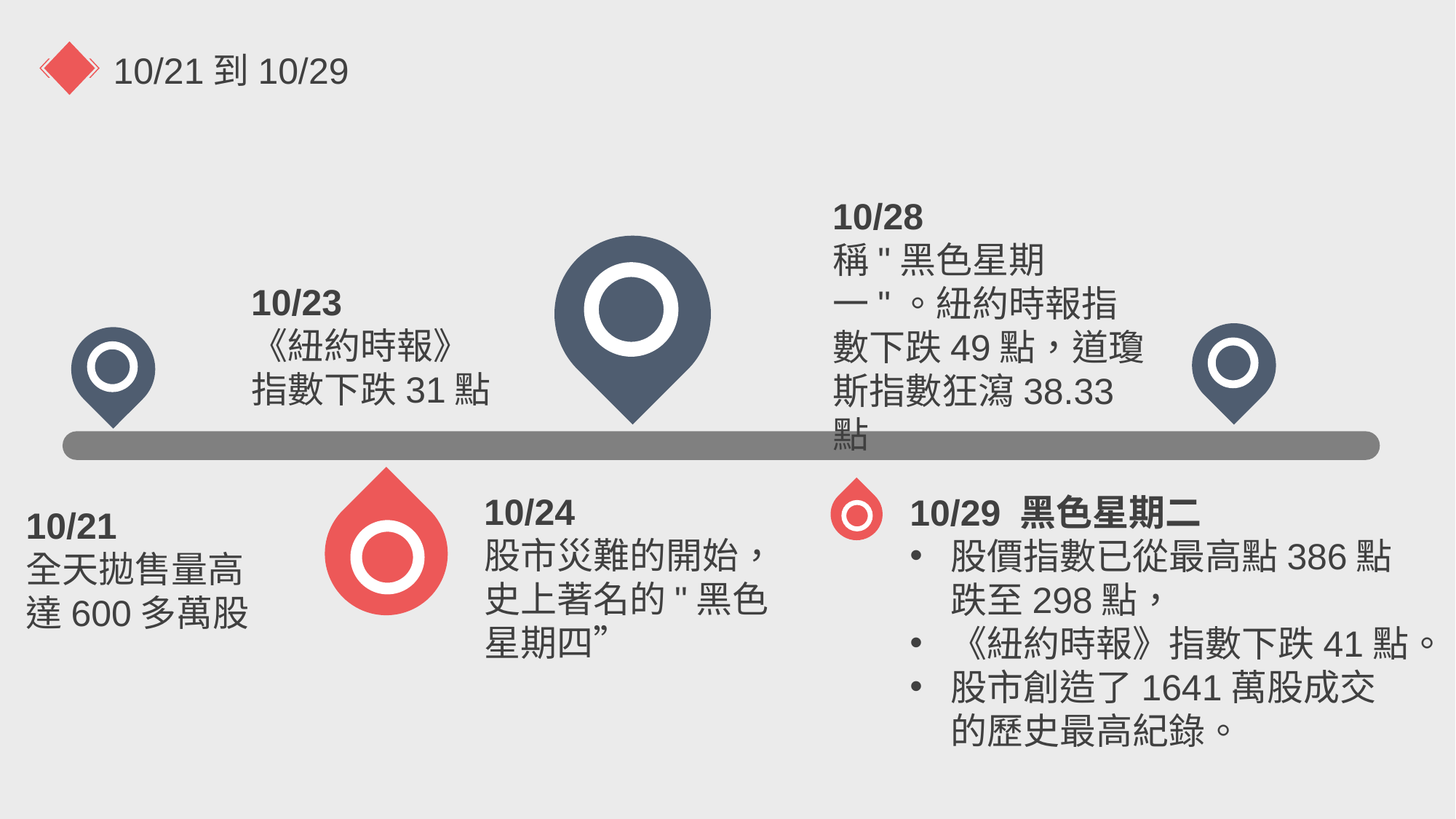

10/21到10/29
10/28
稱"黑色星期一"。紐約時報指數下跌49點，道瓊斯指數狂瀉38.33點

10/23
《紐約時報》指數下跌31點

10/24
股市災難的開始，史上著名的"黑色星期四”
10/29 黑色星期二
股價指數已從最高點386點跌至298點，
《紐約時報》指數下跌41點。
股市創造了1641萬股成交的歷史最高紀錄。

10/21
全天拋售量高達600多萬股